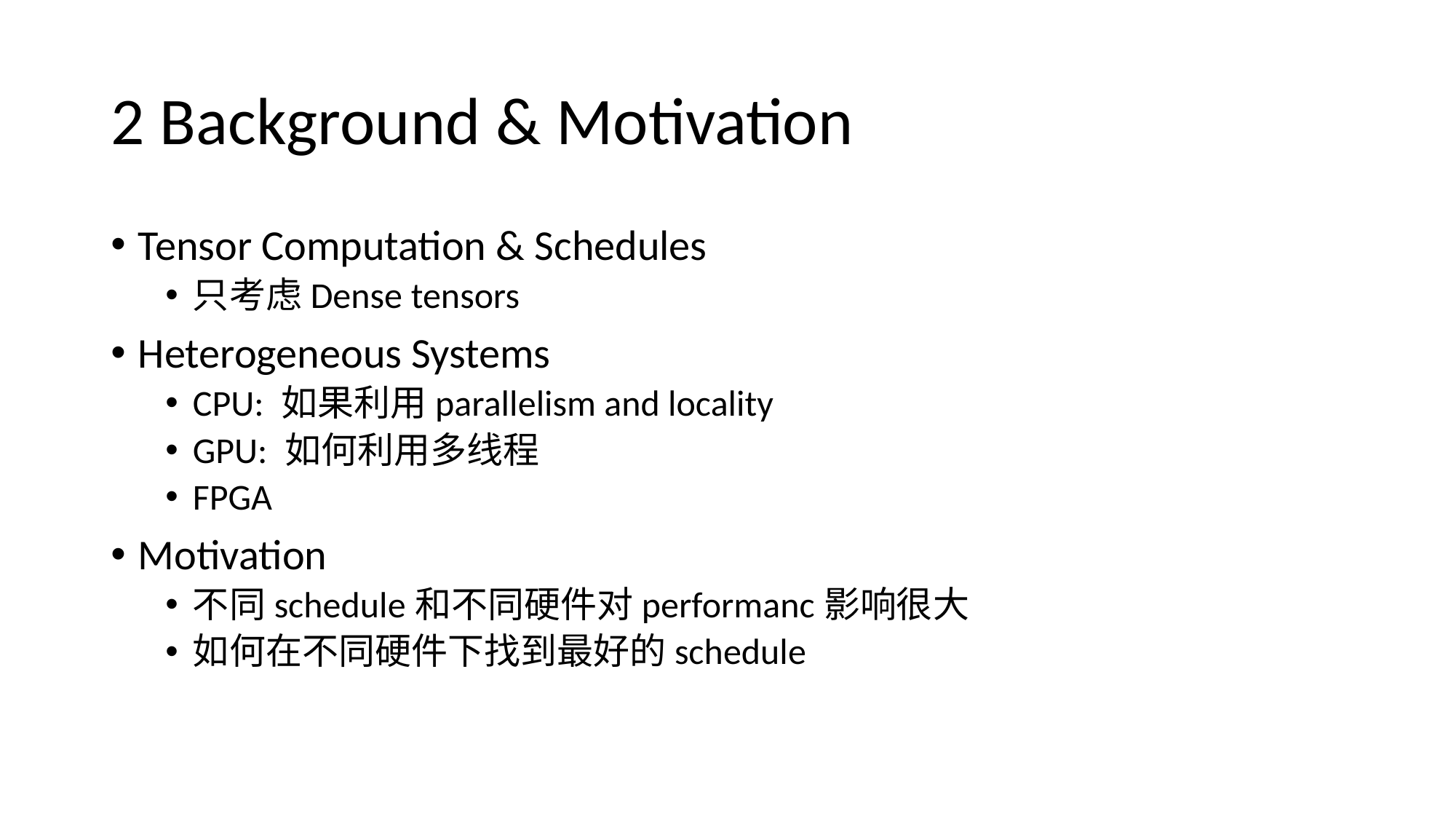

# 2 Background & Motivation
Tensor Computation & Schedules
只考虑Dense tensors
Heterogeneous Systems
CPU: 如果利用parallelism and locality
GPU: 如何利用多线程
FPGA
Motivation
不同schedule和不同硬件对performanc影响很大
如何在不同硬件下找到最好的schedule